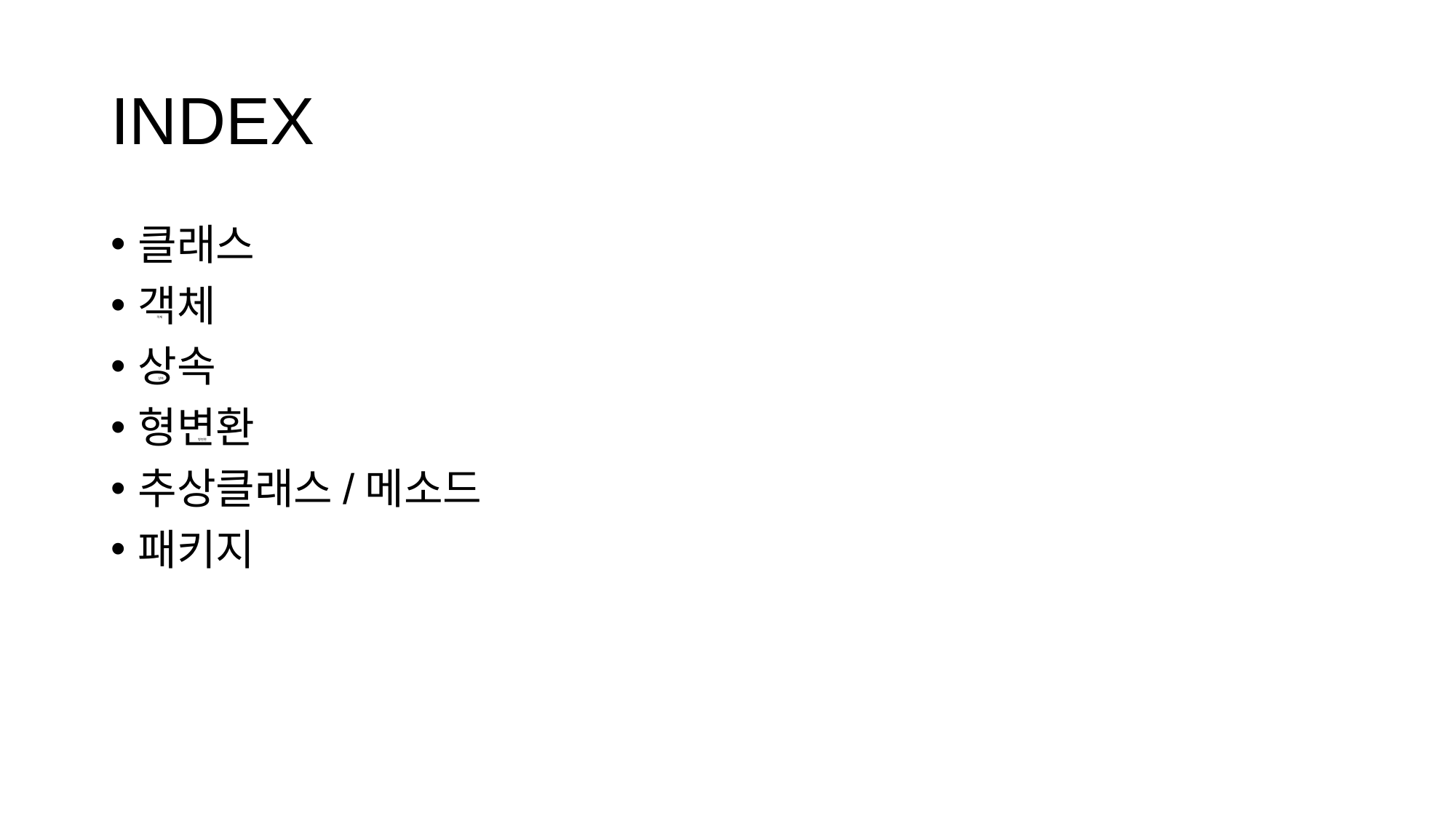

# INDEX
클래스
객체
상속
형변환
추상클래스/메소드
패키지
객체
상속
형변환